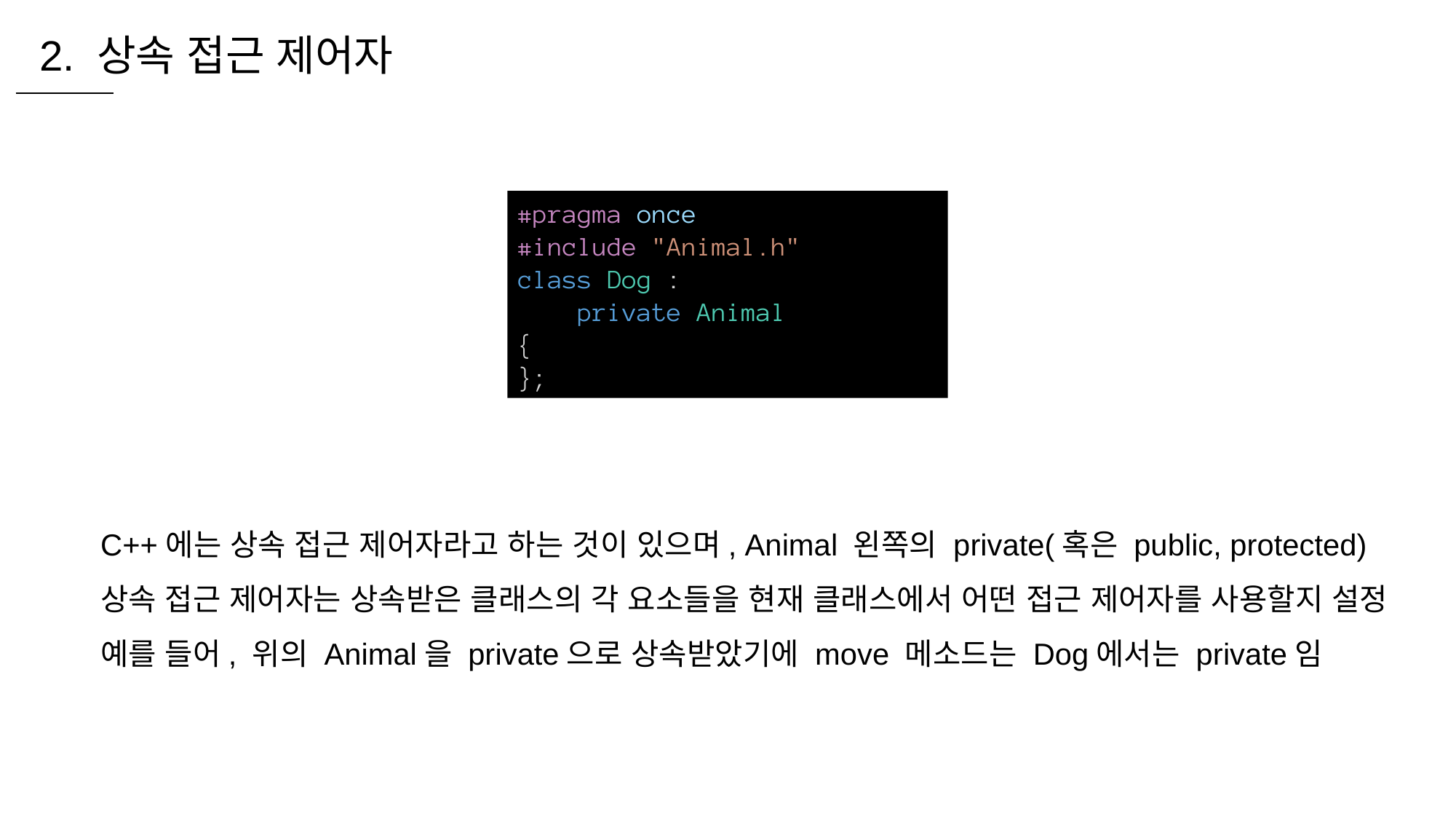

2. 상속 접근 제어자
#pragma once
#include "Animal.h"
class Dog :
    private Animal
{
};
C++에는 상속 접근 제어자라고 하는 것이 있으며, Animal 왼쪽의 private(혹은 public, protected)
상속 접근 제어자는 상속받은 클래스의 각 요소들을 현재 클래스에서 어떤 접근 제어자를 사용할지 설정
예를 들어, 위의 Animal을 private으로 상속받았기에 move 메소드는 Dog에서는 private임